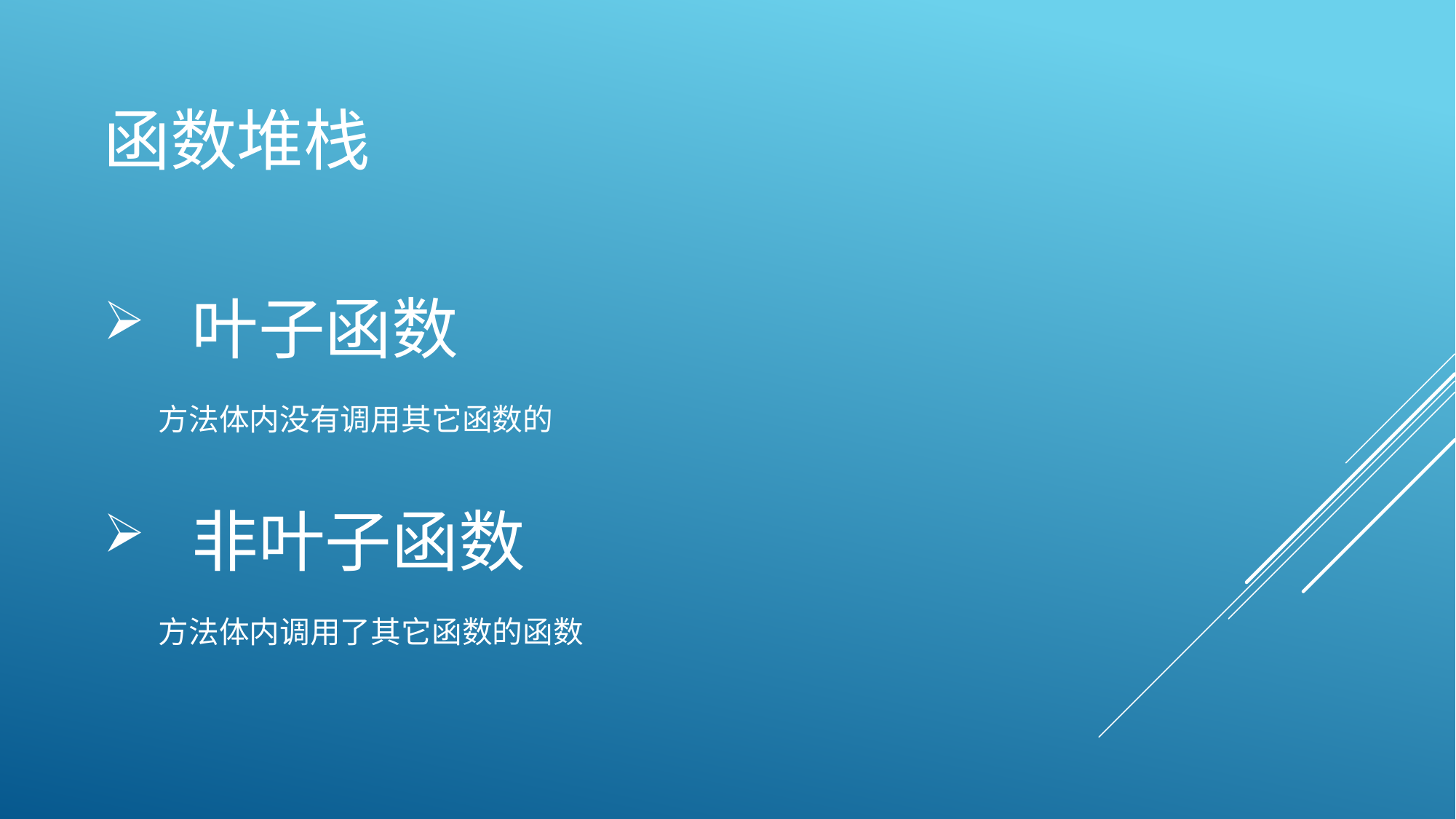

# 函数堆栈
  叶子函数
方法体内没有调用其它函数的
  非叶子函数
方法体内调用了其它函数的函数